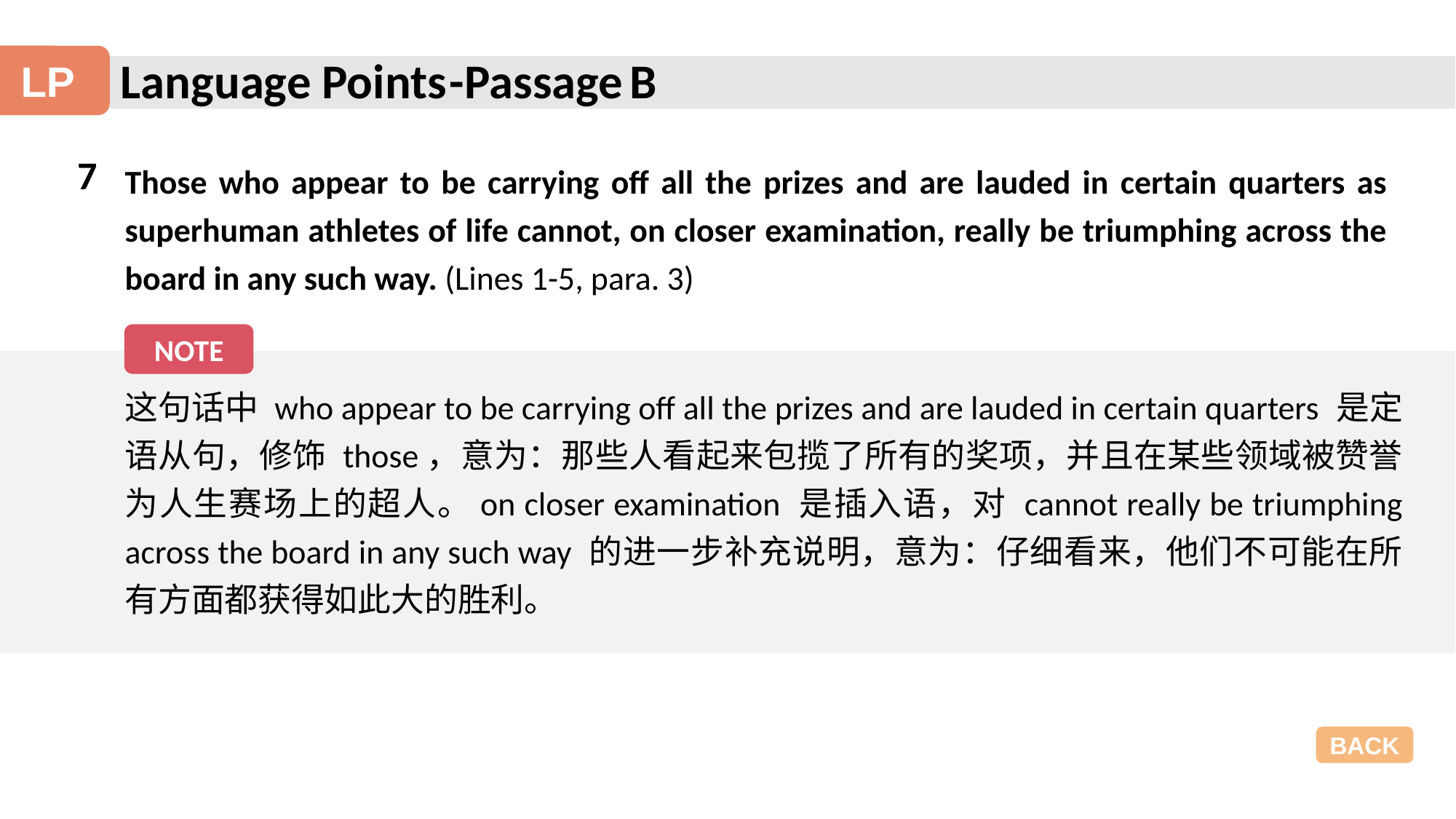

Language Points
-Passage B
LP

7
Those who appear to be carrying off all the prizes and are lauded in certain quarters as superhuman athletes of life cannot, on closer examination, really be triumphing across the board in any such way. (Lines 1-5, para. 3)
NOTE

这句话中 who appear to be carrying off all the prizes and are lauded in certain quarters 是定语从句，修饰 those，意为：那些人看起来包揽了所有的奖项，并且在某些领域被赞誉为人生赛场上的超人。on closer examination 是插入语，对 cannot really be triumphing across the board in any such way 的进一步补充说明，意为：仔细看来，他们不可能在所有方面都获得如此大的胜利。
BACK